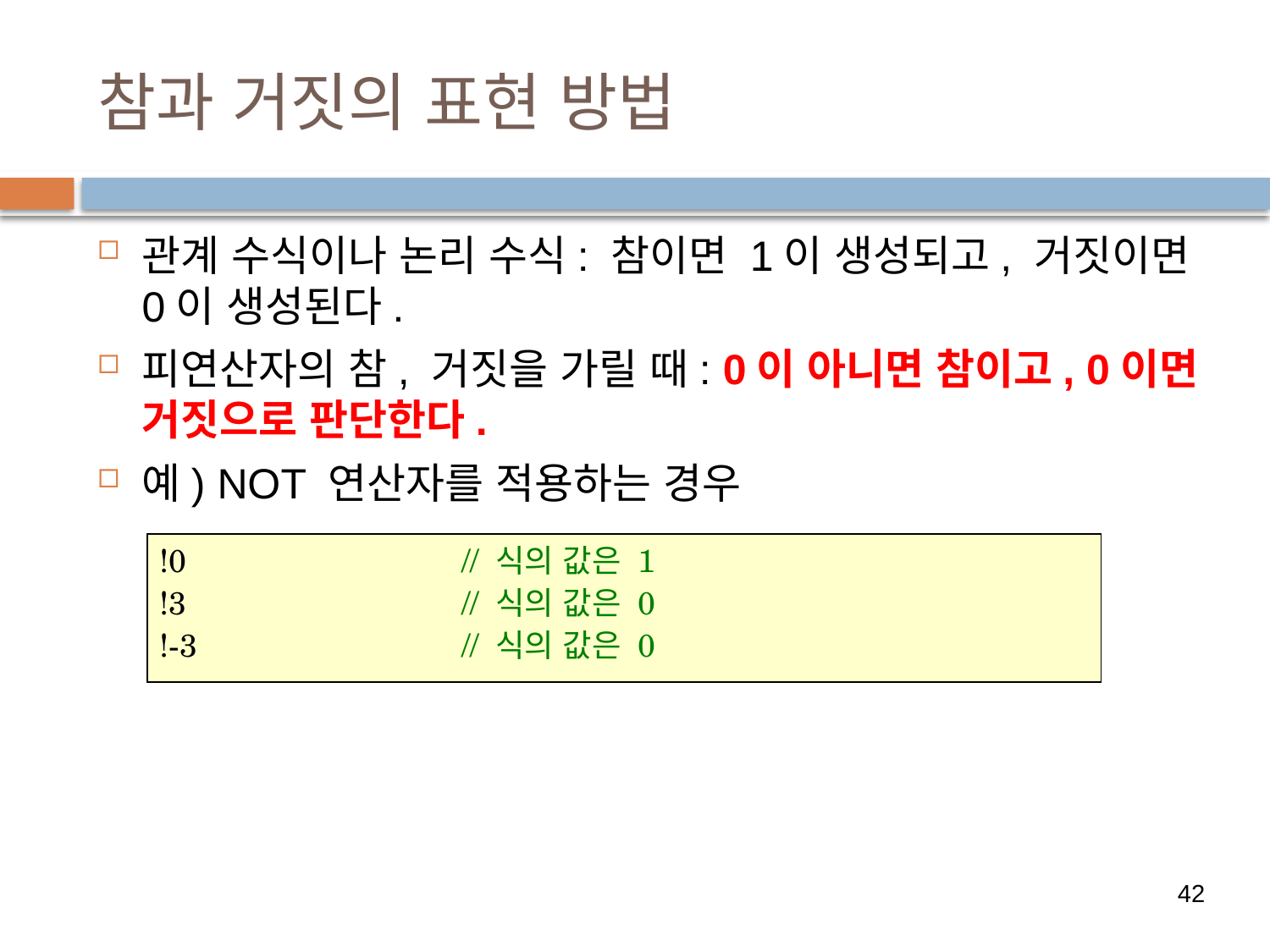

# 참과 거짓의 표현 방법
관계 수식이나 논리 수식: 참이면 1이 생성되고, 거짓이면 0이 생성된다.
피연산자의 참, 거짓을 가릴 때: 0이 아니면 참이고, 0이면 거짓으로 판단한다.
예) NOT 연산자를 적용하는 경우
!0                  	// 식의 값은 1
!3                  	// 식의 값은 0
!-3       	     	// 식의 값은 0
42